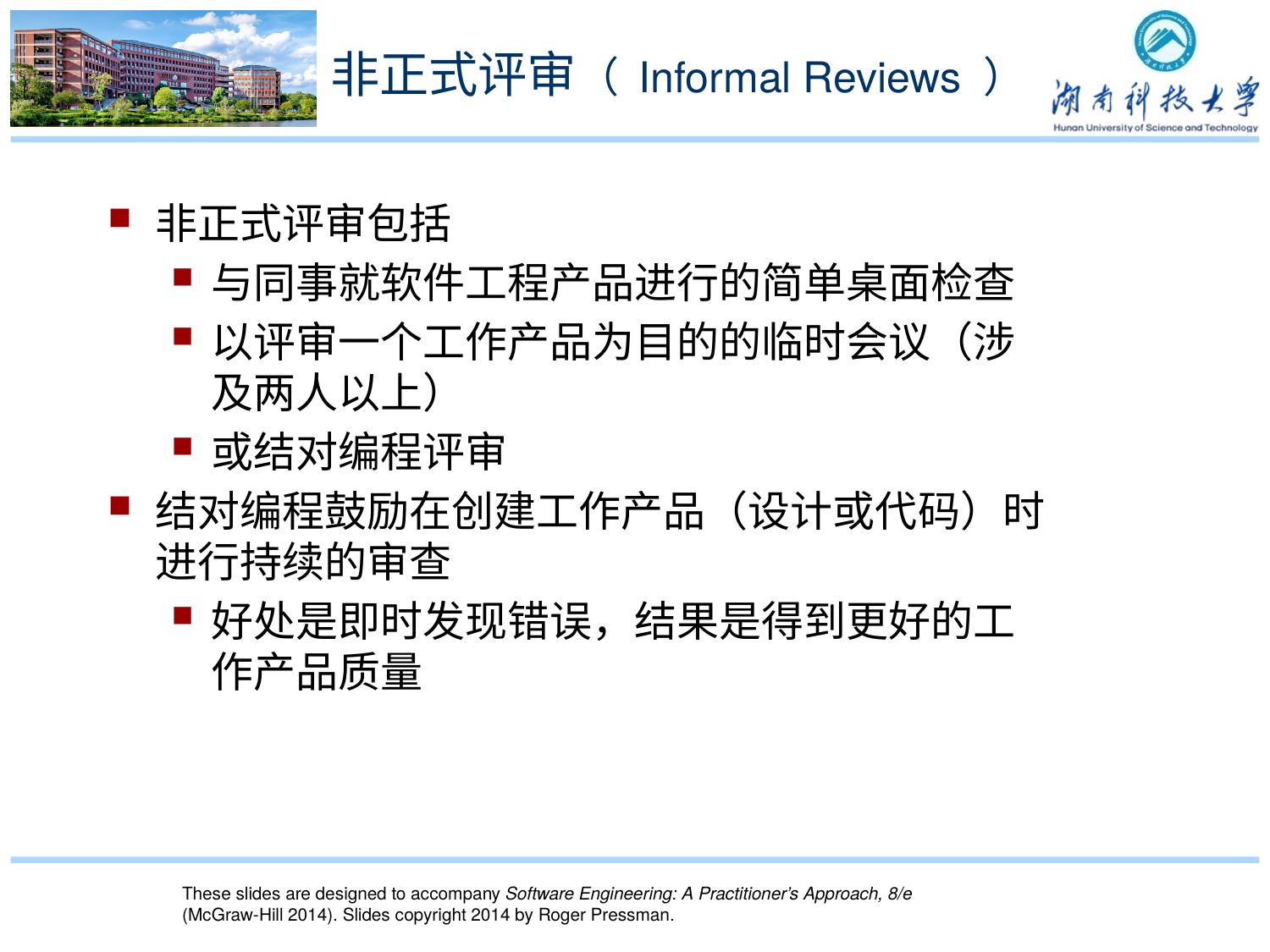

These slides are designed to accompany Software Engineering: A Practitioner’s Approach, 8/e (McGraw-Hill 2014). Slides copyright 2014 by Roger Pressman.
# 非正式评审（ Informal Reviews ）
非正式评审包括
与同事就软件工程产品进行的简单桌面检查
以评审一个工作产品为目的的临时会议（涉及两人以上）
或结对编程评审
结对编程鼓励在创建工作产品（设计或代码）时进行持续的审查
好处是即时发现错误，结果是得到更好的工作产品质量
14